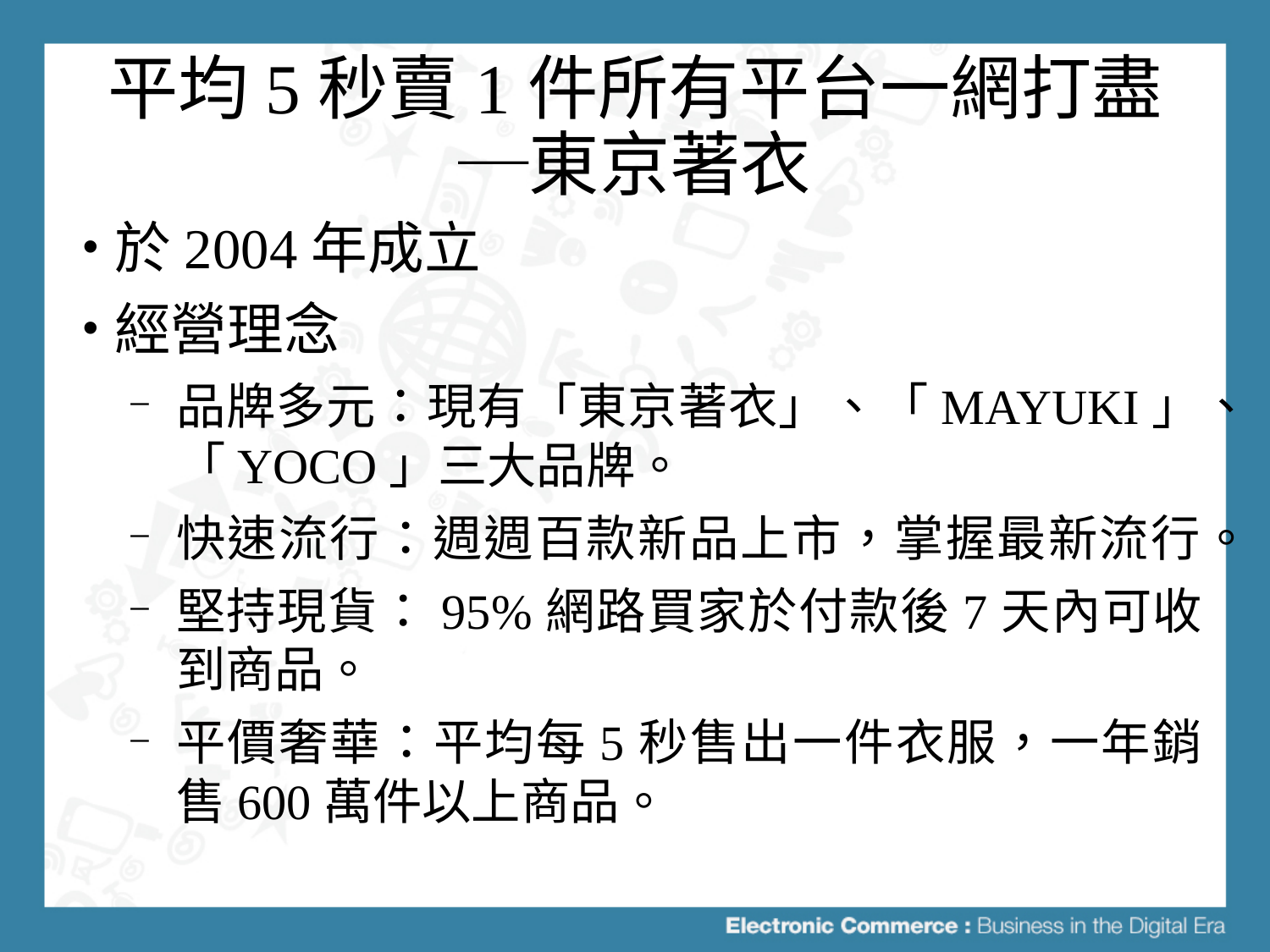

# 平均5秒賣1件所有平台一網打盡 ─東京著衣
於2004年成立
經營理念
品牌多元：現有「東京著衣」、「MAYUKI」、「YOCO」三大品牌。
快速流行：週週百款新品上市，掌握最新流行。
堅持現貨：95%網路買家於付款後7天內可收到商品。
平價奢華：平均每5秒售出一件衣服，一年銷售600萬件以上商品。